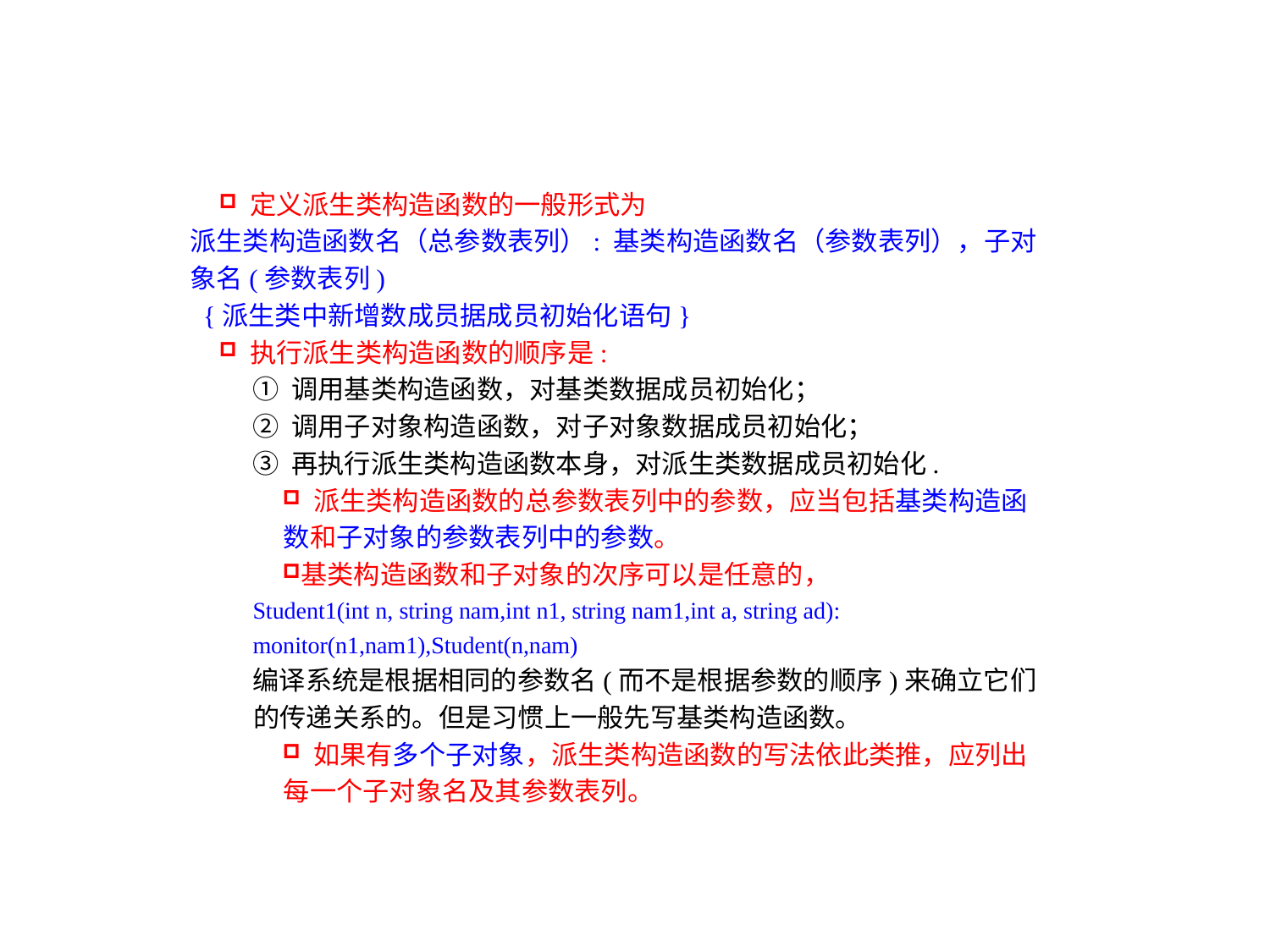

定义派生类构造函数的一般形式为
派生类构造函数名（总参数表列）: 基类构造函数名（参数表列），子对象名(参数表列)
  {派生类中新增数成员据成员初始化语句}
 执行派生类构造函数的顺序是:
① 调用基类构造函数，对基类数据成员初始化；
② 调用子对象构造函数，对子对象数据成员初始化；
③ 再执行派生类构造函数本身，对派生类数据成员初始化.
 派生类构造函数的总参数表列中的参数，应当包括基类构造函数和子对象的参数表列中的参数。
基类构造函数和子对象的次序可以是任意的，
Student1(int n, string nam,int n1, string nam1,int a, string ad):
monitor(n1,nam1),Student(n,nam)
编译系统是根据相同的参数名(而不是根据参数的顺序)来确立它们的传递关系的。但是习惯上一般先写基类构造函数。
 如果有多个子对象，派生类构造函数的写法依此类推，应列出每一个子对象名及其参数表列。